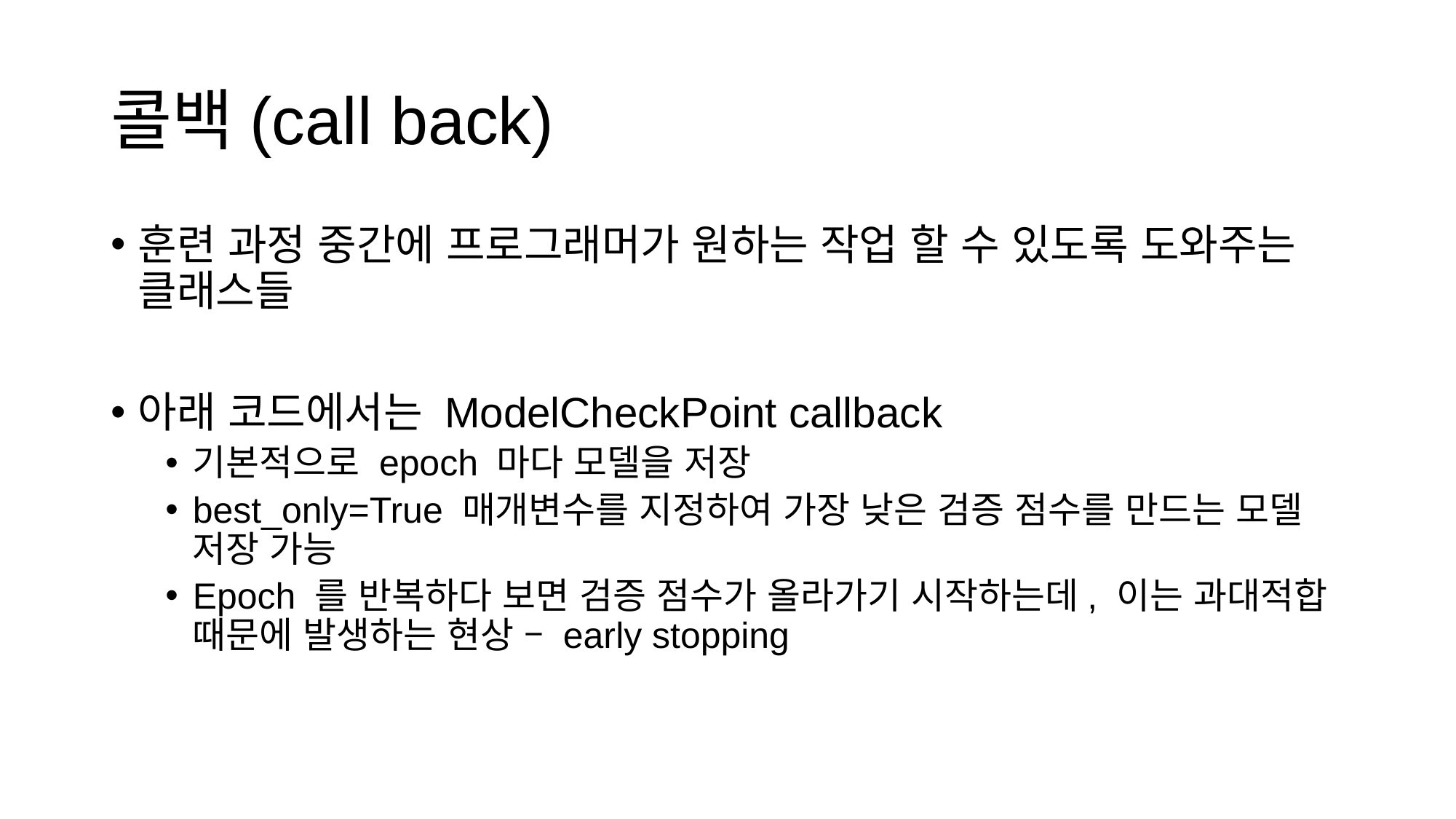

# 콜백(call back)
훈련 과정 중간에 프로그래머가 원하는 작업 할 수 있도록 도와주는 클래스들

아래 코드에서는 ModelCheckPoint callback
기본적으로 epoch 마다 모델을 저장
best_only=True 매개변수를 지정하여 가장 낮은 검증 점수를 만드는 모델 저장 가능
Epoch 를 반복하다 보면 검증 점수가 올라가기 시작하는데, 이는 과대적합 때문에 발생하는 현상 – early stopping